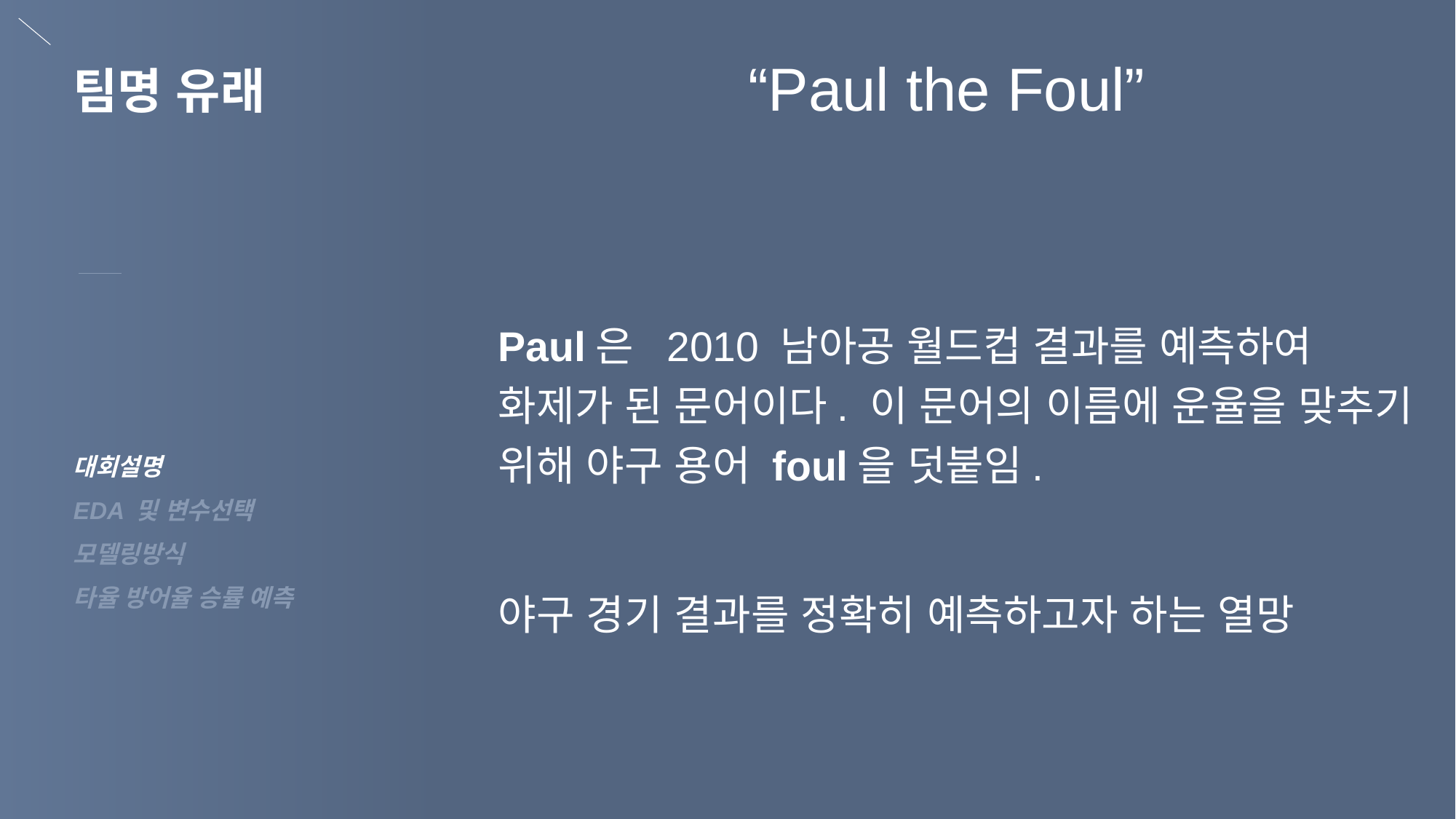

“Paul the Foul”
팀명 유래
Paul은  2010 남아공 월드컵 결과를 예측하여 화제가 된 문어이다. 이 문어의 이름에 운율을 맞추기 위해 야구 용어 foul을 덧붙임.

야구 경기 결과를 정확히 예측하고자 하는 열망

대회설명
EDA 및 변수선택
모델링방식
타율 방어율 승률 예측